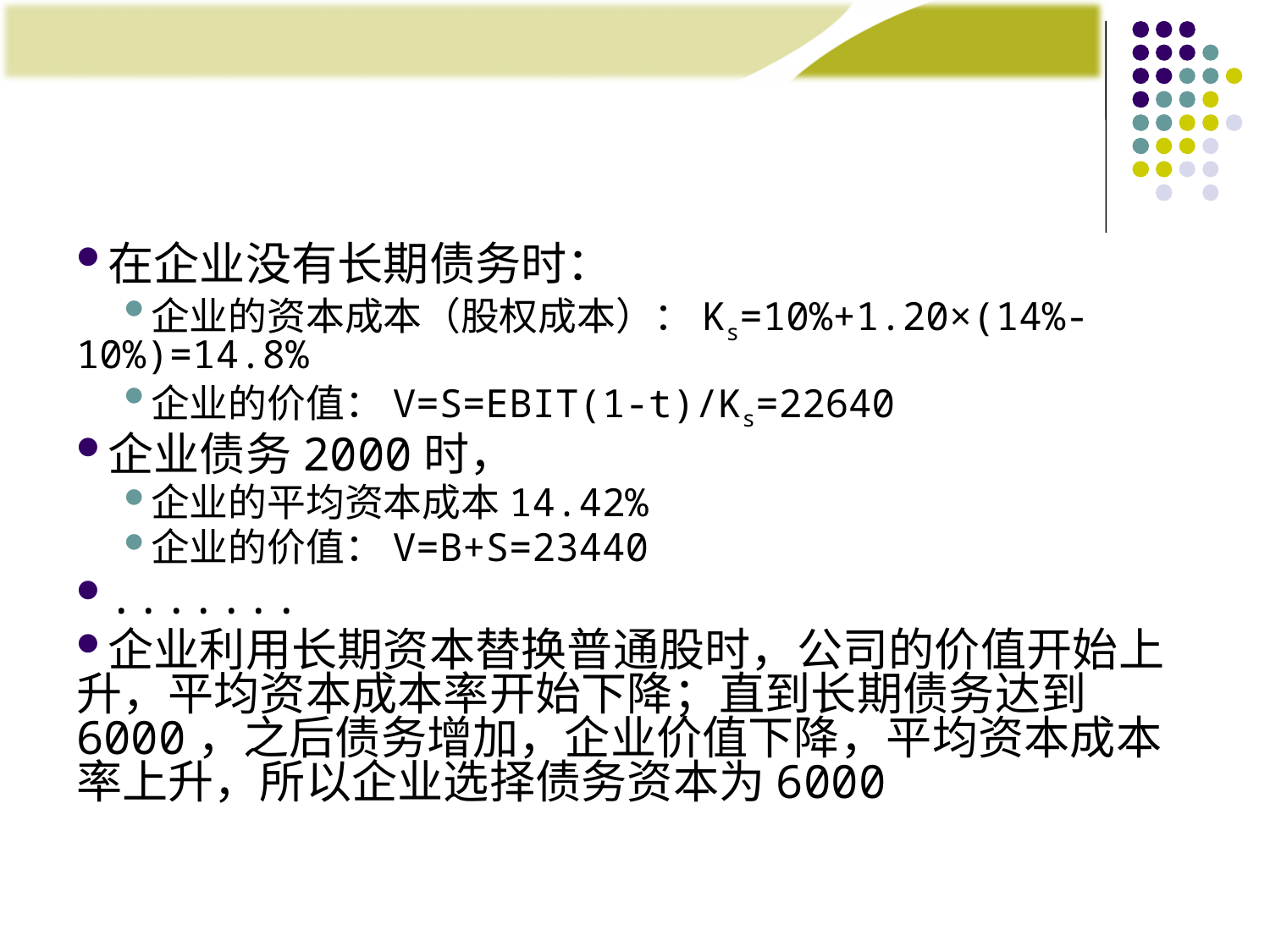

#
在企业没有长期债务时：
企业的资本成本（股权成本）：Ks=10%+1.20×(14%-10%)=14.8%
企业的价值：V=S=EBIT(1-t)/Ks=22640
企业债务2000时，
企业的平均资本成本14.42%
企业的价值：V=B+S=23440
.......
企业利用长期资本替换普通股时，公司的价值开始上升，平均资本成本率开始下降；直到长期债务达到6000，之后债务增加，企业价值下降，平均资本成本率上升，所以企业选择债务资本为6000